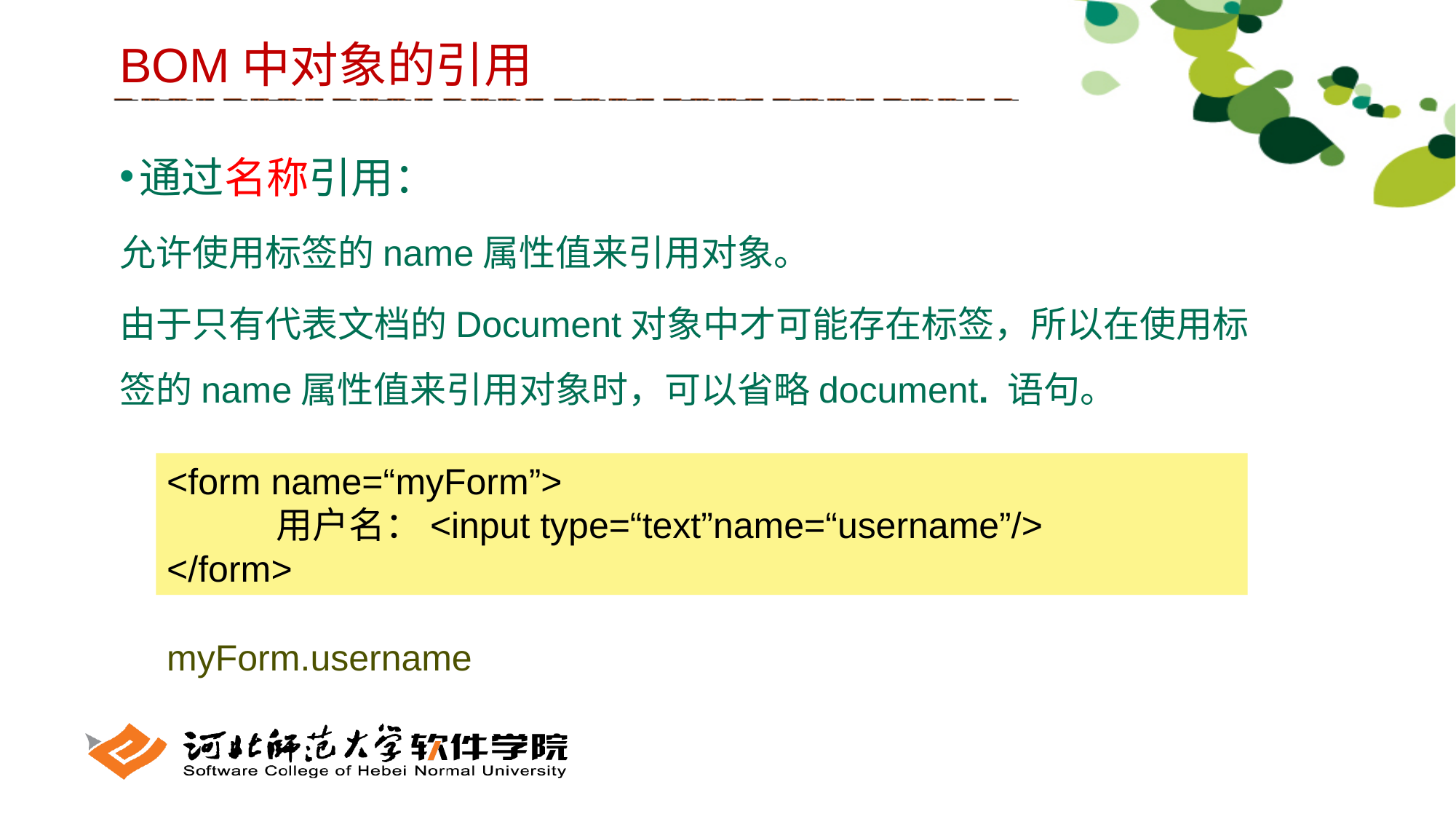

BOM中对象的引用
通过名称引用：
允许使用标签的name属性值来引用对象。
由于只有代表文档的Document对象中才可能存在标签，所以在使用标签的name属性值来引用对象时，可以省略document. 语句。
<form name=“myForm”>
	用户名：<input type=“text”name=“username”/>
</form>
myForm.username